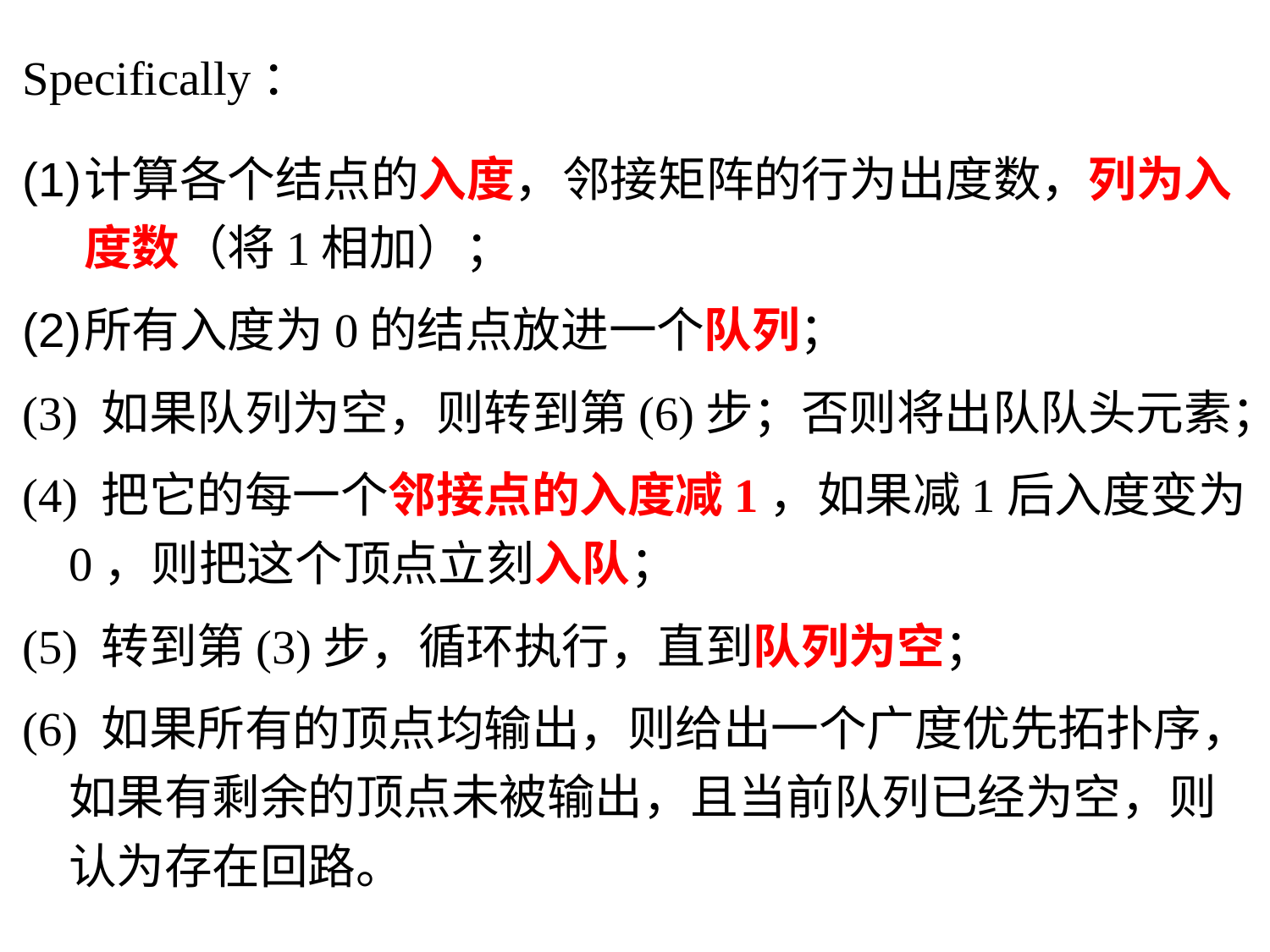

Specifically：
计算各个结点的入度，邻接矩阵的行为出度数，列为入度数（将1相加）；
所有入度为0的结点放进一个队列；
(3) 如果队列为空，则转到第(6)步；否则将出队队头元素；
(4) 把它的每一个邻接点的入度减1，如果减1后入度变为0，则把这个顶点立刻入队；
(5) 转到第(3)步，循环执行，直到队列为空；
(6) 如果所有的顶点均输出，则给出一个广度优先拓扑序，如果有剩余的顶点未被输出，且当前队列已经为空，则认为存在回路。